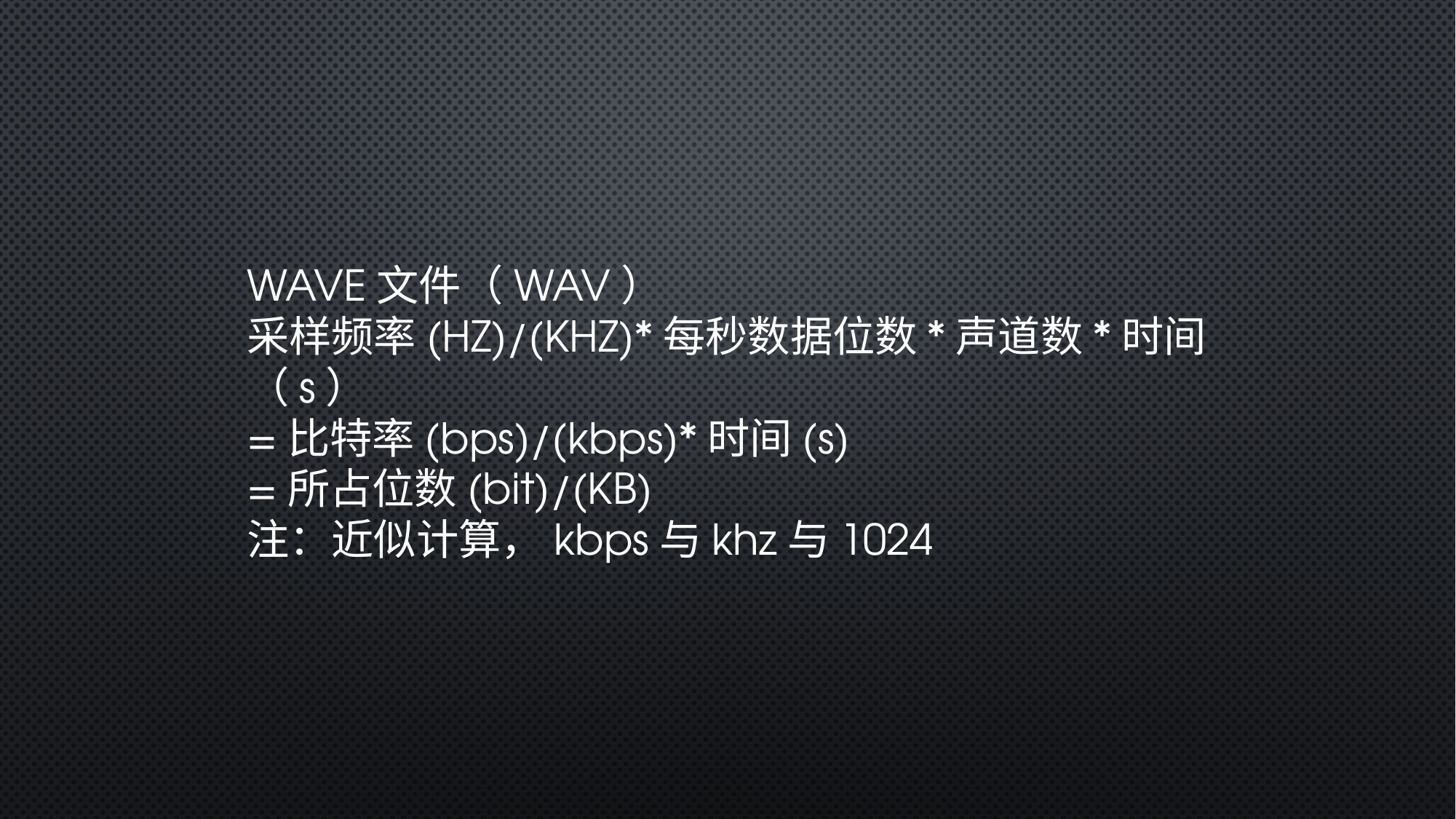

WAVE文件（WAV）
采样频率(HZ)/(KHZ)*每秒数据位数*声道数*时间（s）
=比特率(bps)/(kbps)*时间(s)
=所占位数(bit)/(KB)
注：近似计算，kbps与khz与1024